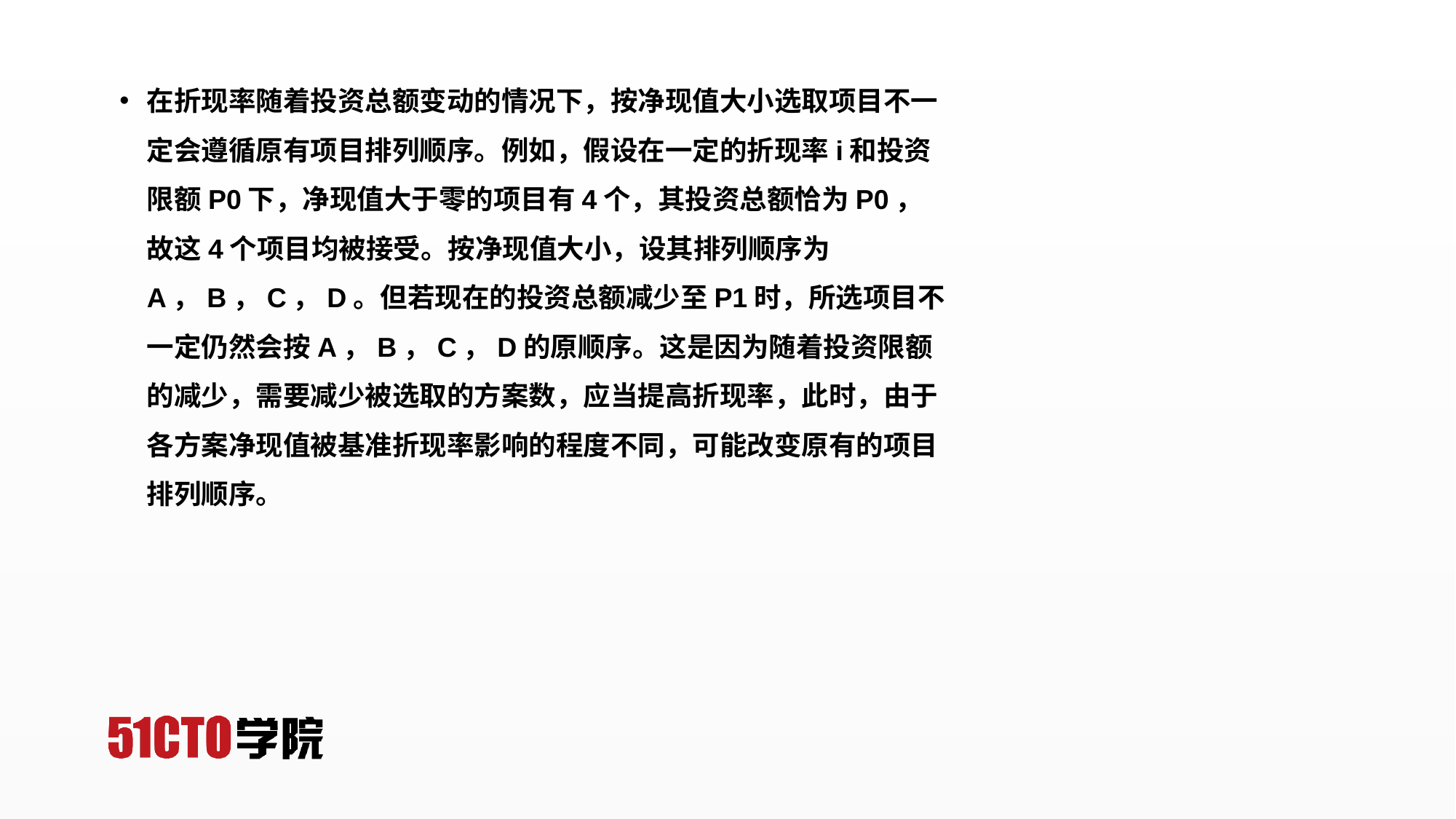

在折现率随着投资总额变动的情况下，按净现值大小选取项目不一定会遵循原有项目排列顺序。例如，假设在一定的折现率i和投资限额P0下，净现值大于零的项目有4个，其投资总额恰为P0，故这4个项目均被接受。按净现值大小，设其排列顺序为A，B，C，D。但若现在的投资总额减少至P1时，所选项目不一定仍然会按A，B，C，D的原顺序。这是因为随着投资限额的减少，需要减少被选取的方案数，应当提高折现率，此时，由于各方案净现值被基准折现率影响的程度不同，可能改变原有的项目排列顺序。